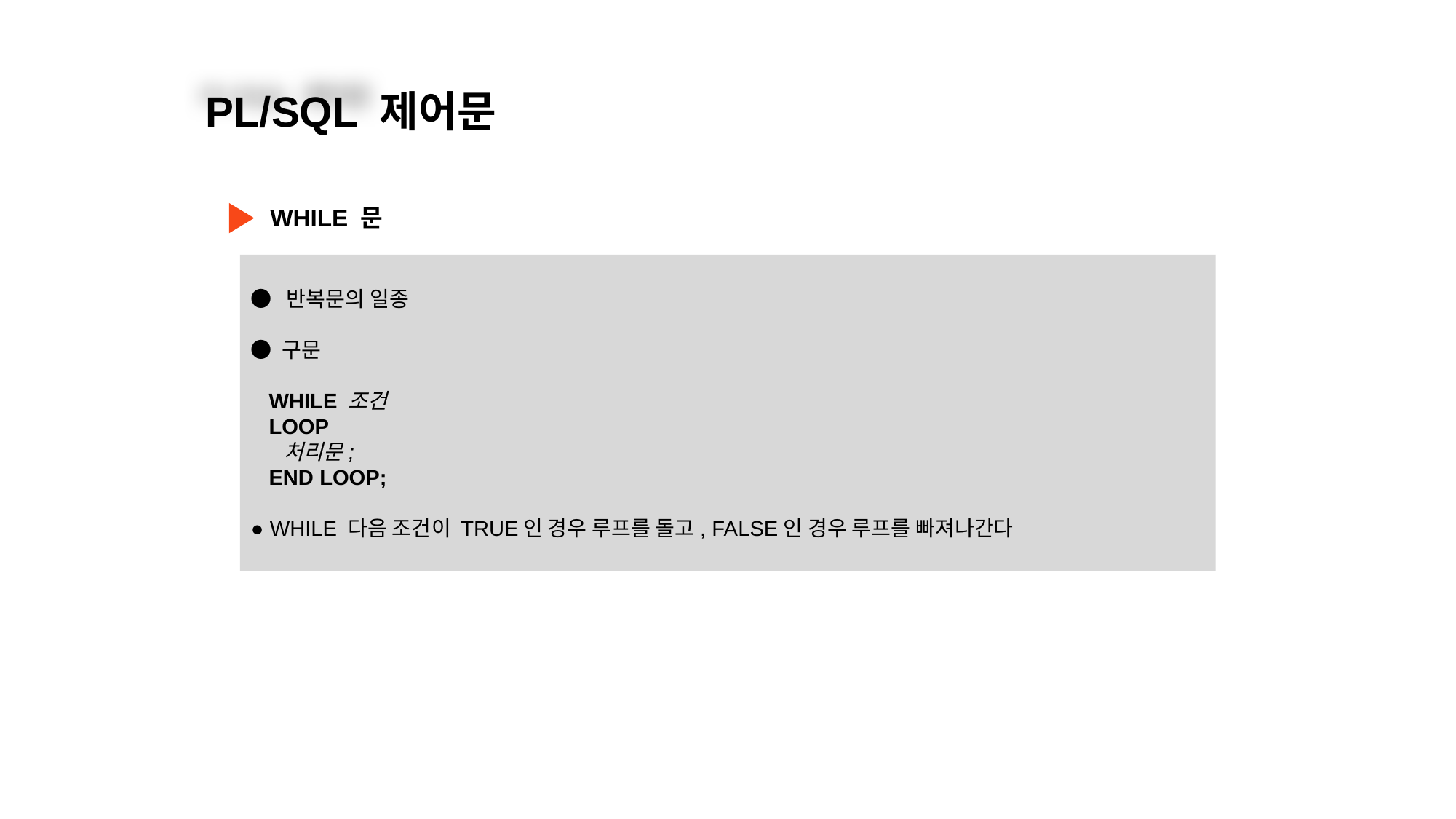

01
PL/SQL 제어문

WHILE 문

●  반복문의 일종

● 구문

   WHILE 조건
   LOOP
      처리문;
   END LOOP;

● WHILE 다음 조건이 TRUE인 경우 루프를 돌고, FALSE인 경우 루프를 빠져나간다